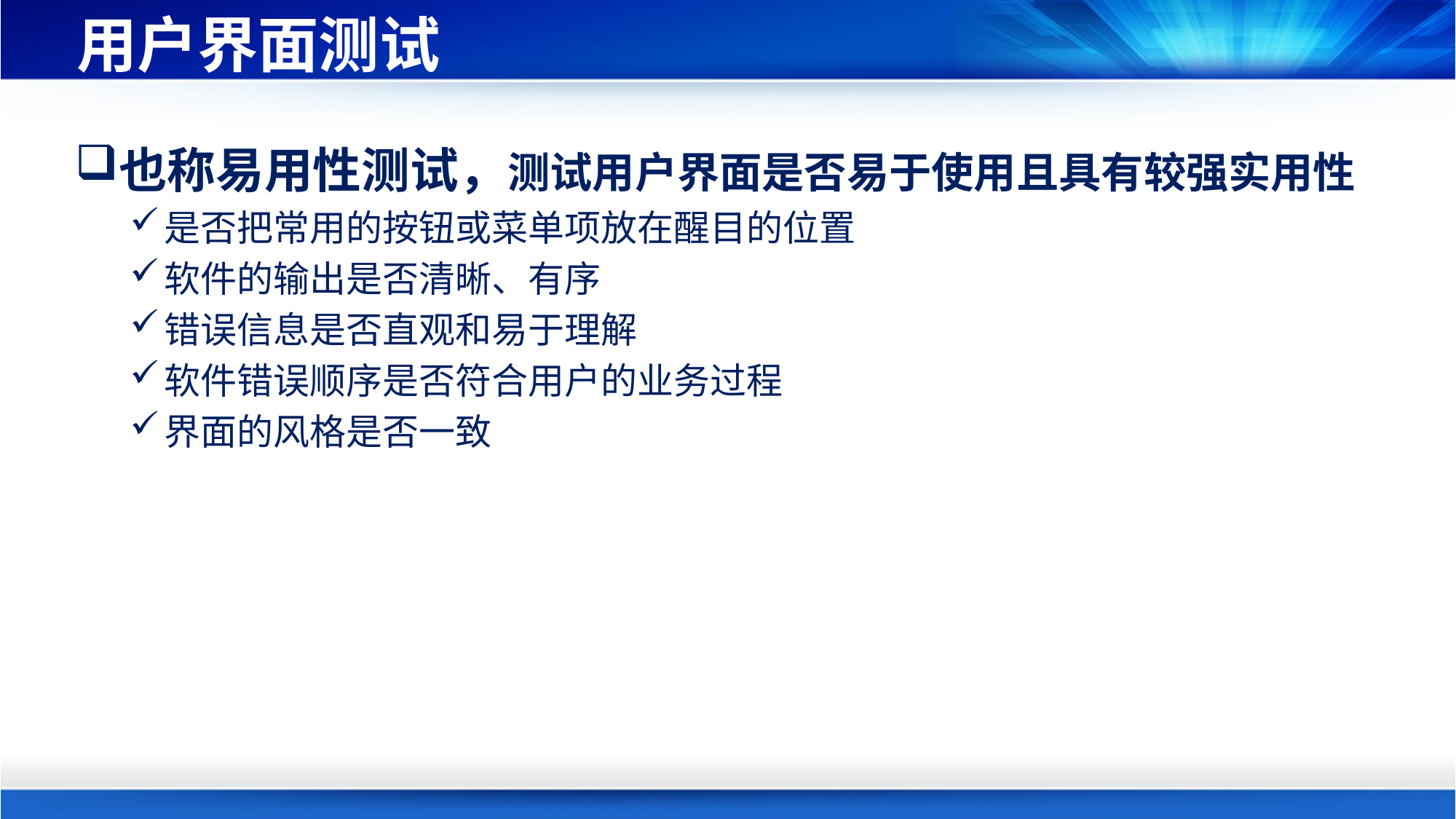

# 用户界面测试
也称易用性测试，测试用户界面是否易于使用且具有较强实用性
是否把常用的按钮或菜单项放在醒目的位置
软件的输出是否清晰、有序
错误信息是否直观和易于理解
软件错误顺序是否符合用户的业务过程
界面的风格是否一致